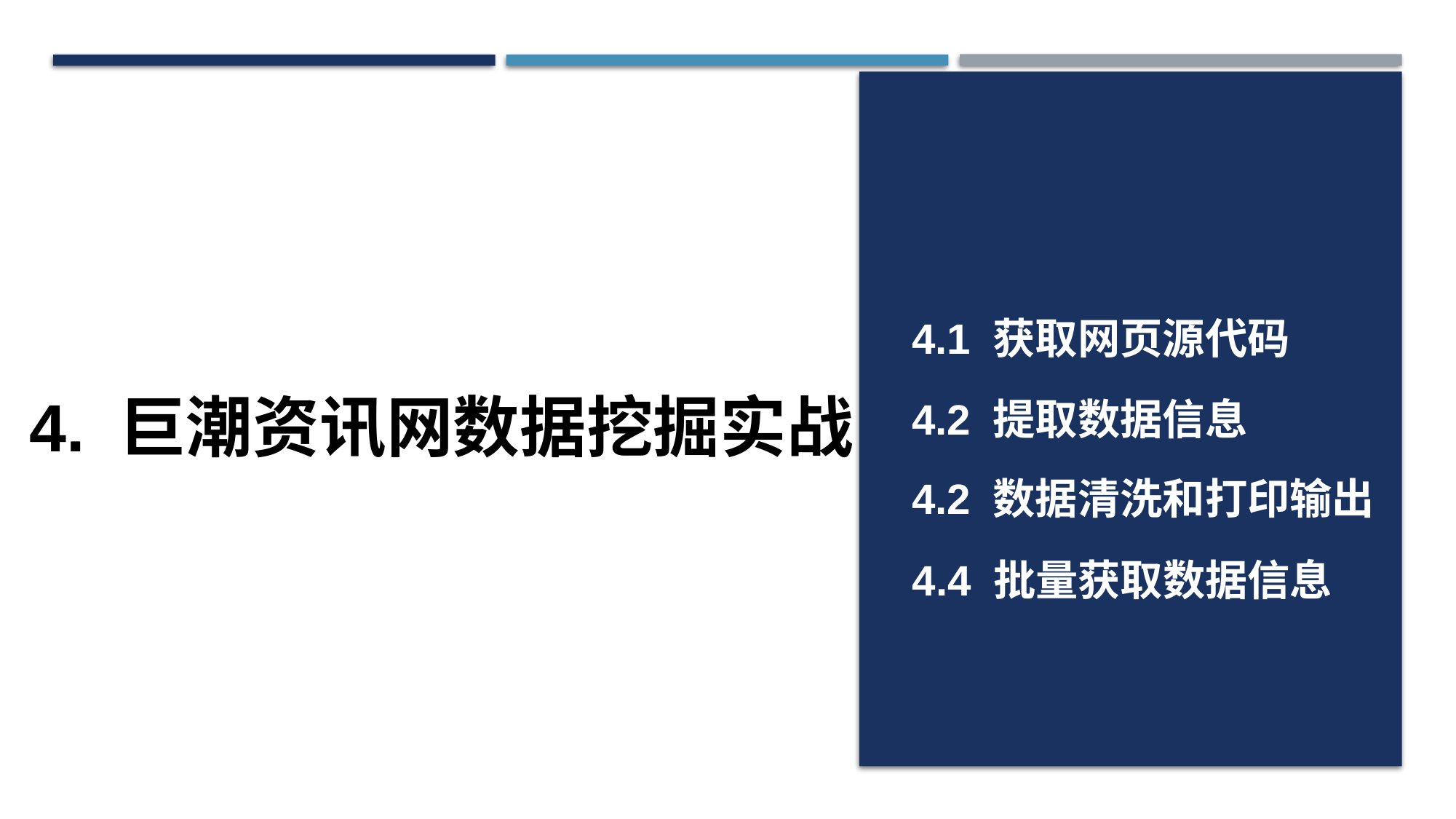

4.1 获取网页源代码
4.2 提取数据信息
4. 巨潮资讯网数据挖掘实战
4.2 数据清洗和打印输出
4.4 批量获取数据信息
24